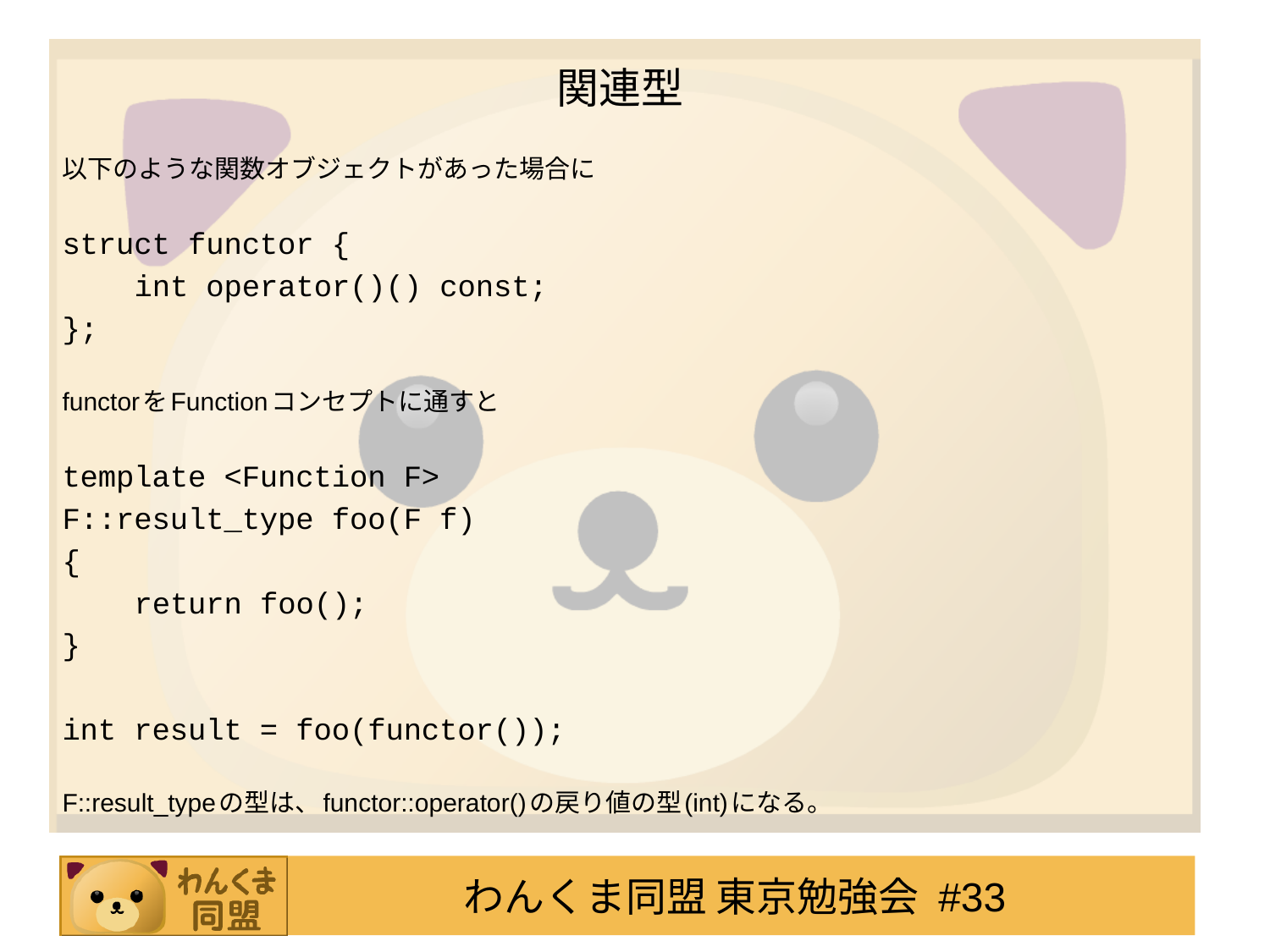

# 関連型
以下のような関数オブジェクトがあった場合に

struct functor {
    int operator()() const;
};

functorをFunctionコンセプトに通すと

template <Function F>
F::result_type foo(F f)
{
    return foo();
}

int result = foo(functor());

F::result_typeの型は、functor::operator()の戻り値の型(int)になる。